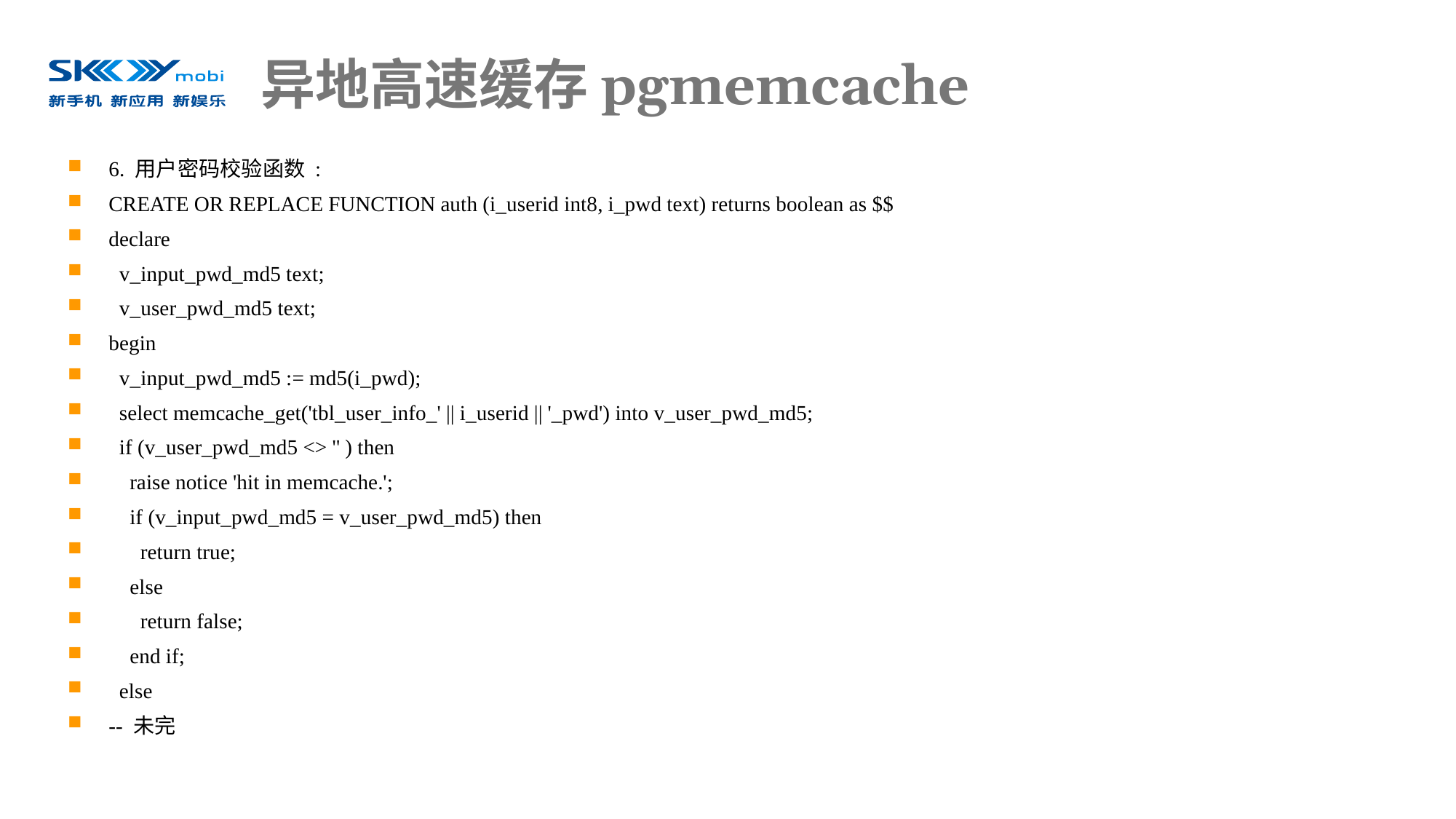

# 异地高速缓存pgmemcache
6. 用户密码校验函数 :
CREATE OR REPLACE FUNCTION auth (i_userid int8, i_pwd text) returns boolean as $$
declare
  v_input_pwd_md5 text;
  v_user_pwd_md5 text;
begin
  v_input_pwd_md5 := md5(i_pwd);
  select memcache_get('tbl_user_info_' || i_userid || '_pwd') into v_user_pwd_md5;
  if (v_user_pwd_md5 <> '' ) then
    raise notice 'hit in memcache.';
    if (v_input_pwd_md5 = v_user_pwd_md5) then
      return true;
    else
      return false;
    end if;
  else
-- 未完